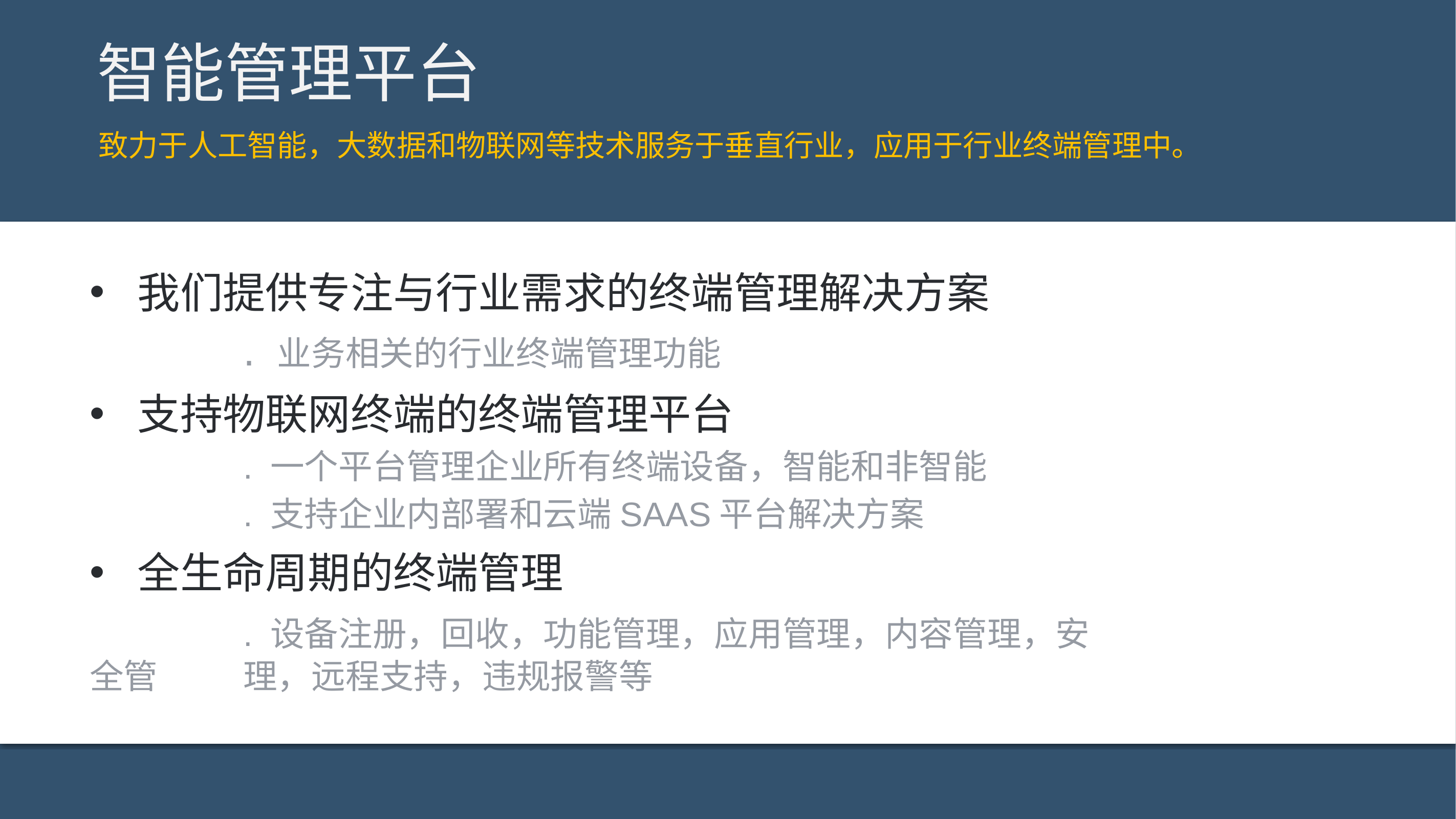

智能管理平台
致力于人工智能，大数据和物联网等技术服务于垂直行业，应用于行业终端管理中。

我们提供专注与行业需求的终端管理解决方案
		. 业务相关的行业终端管理功能
支持物联网终端的终端管理平台
		. 一个平台管理企业所有终端设备，智能和非智能
		. 支持企业内部署和云端SAAS平台解决方案
全生命周期的终端管理
		. 设备注册，回收，功能管理，应用管理，内容管理，安全管		理，远程支持，违规报警等